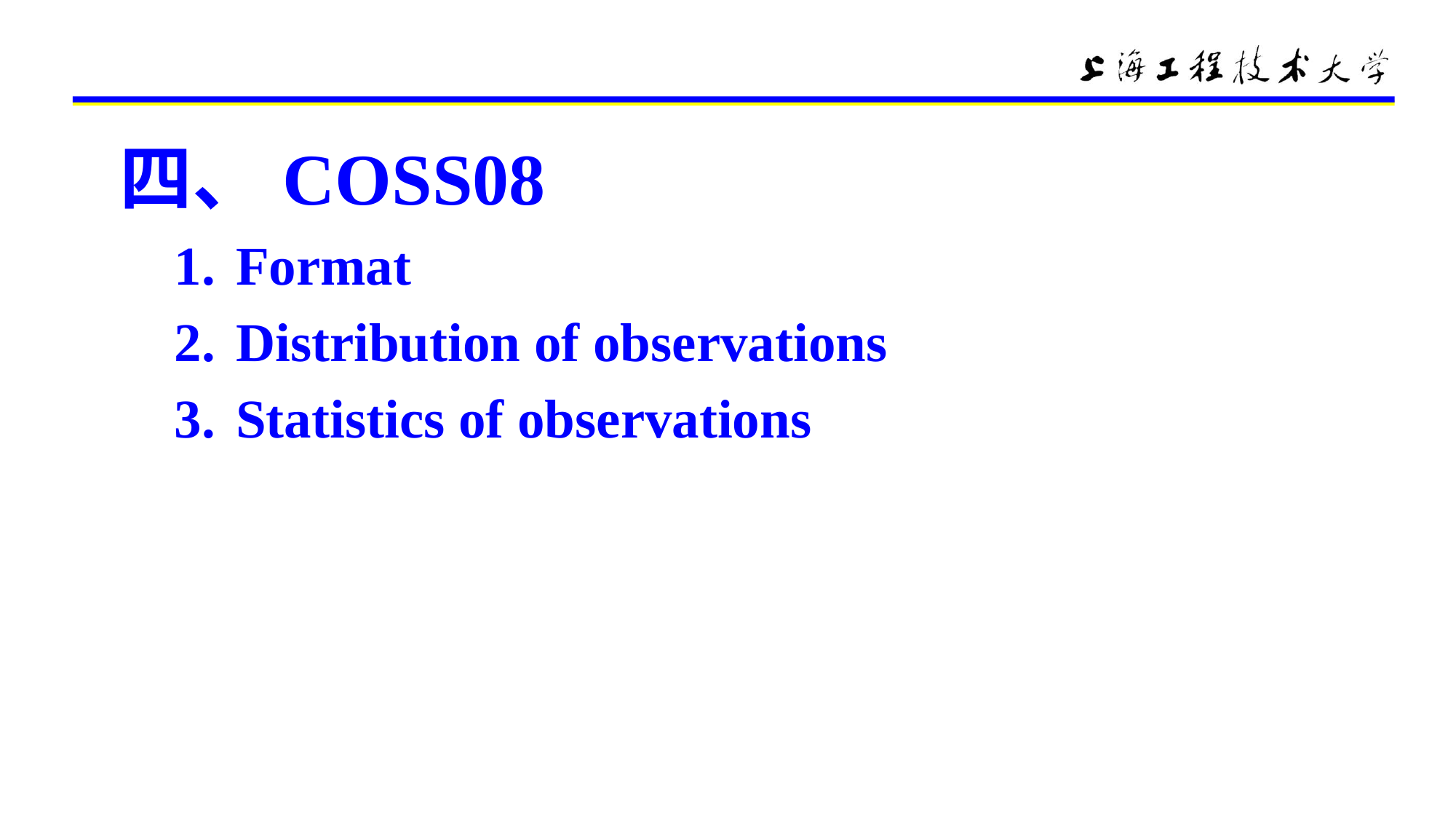

四、COSS08
Format
Distribution of observations
Statistics of observations